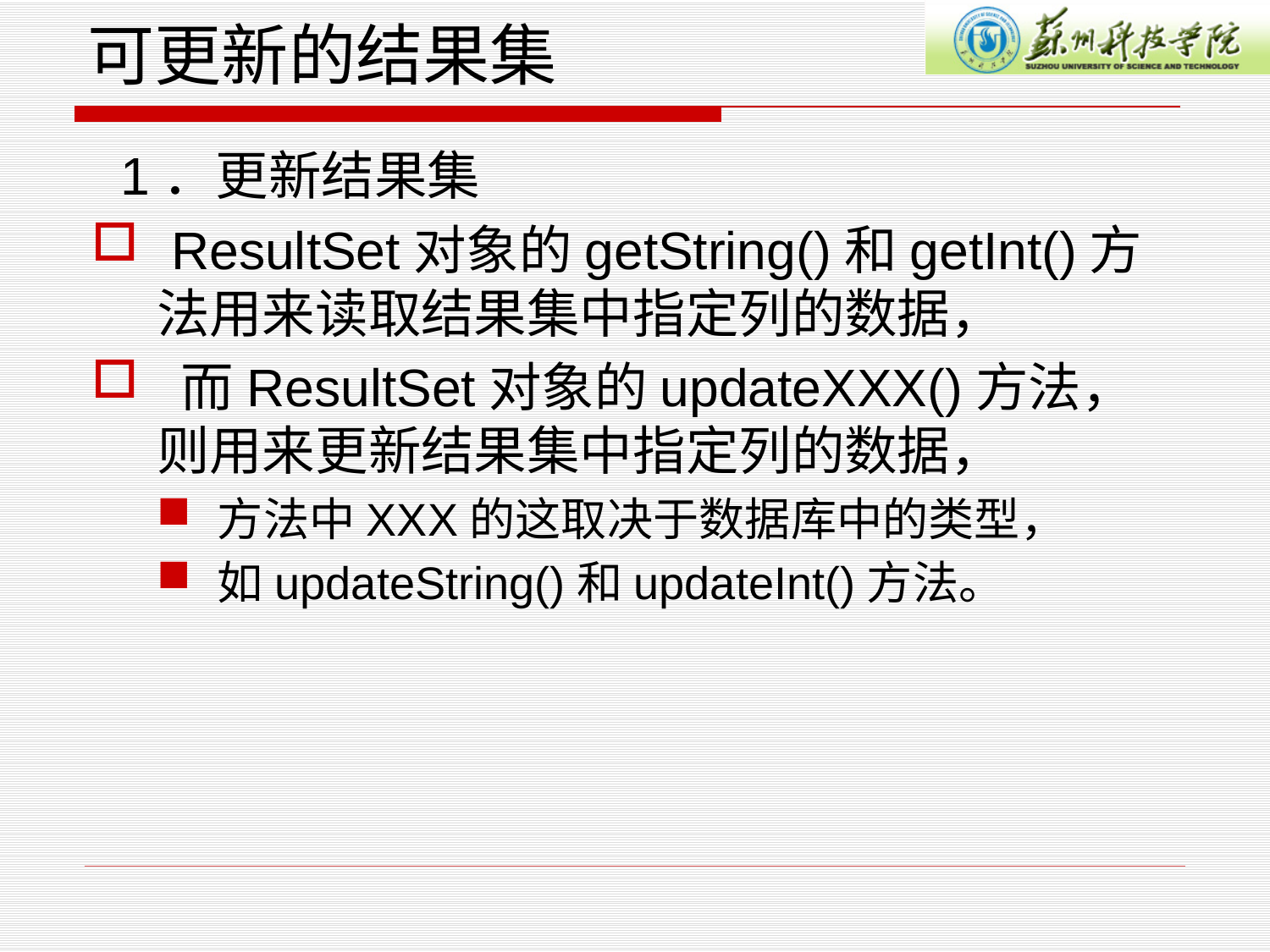

# 可更新的结果集
  1．更新结果集
 ResultSet对象的getString()和getInt()方法用来读取结果集中指定列的数据，
 而ResultSet对象的updateXXX()方法，则用来更新结果集中指定列的数据，
方法中XXX的这取决于数据库中的类型，
如updateString()和updateInt()方法。